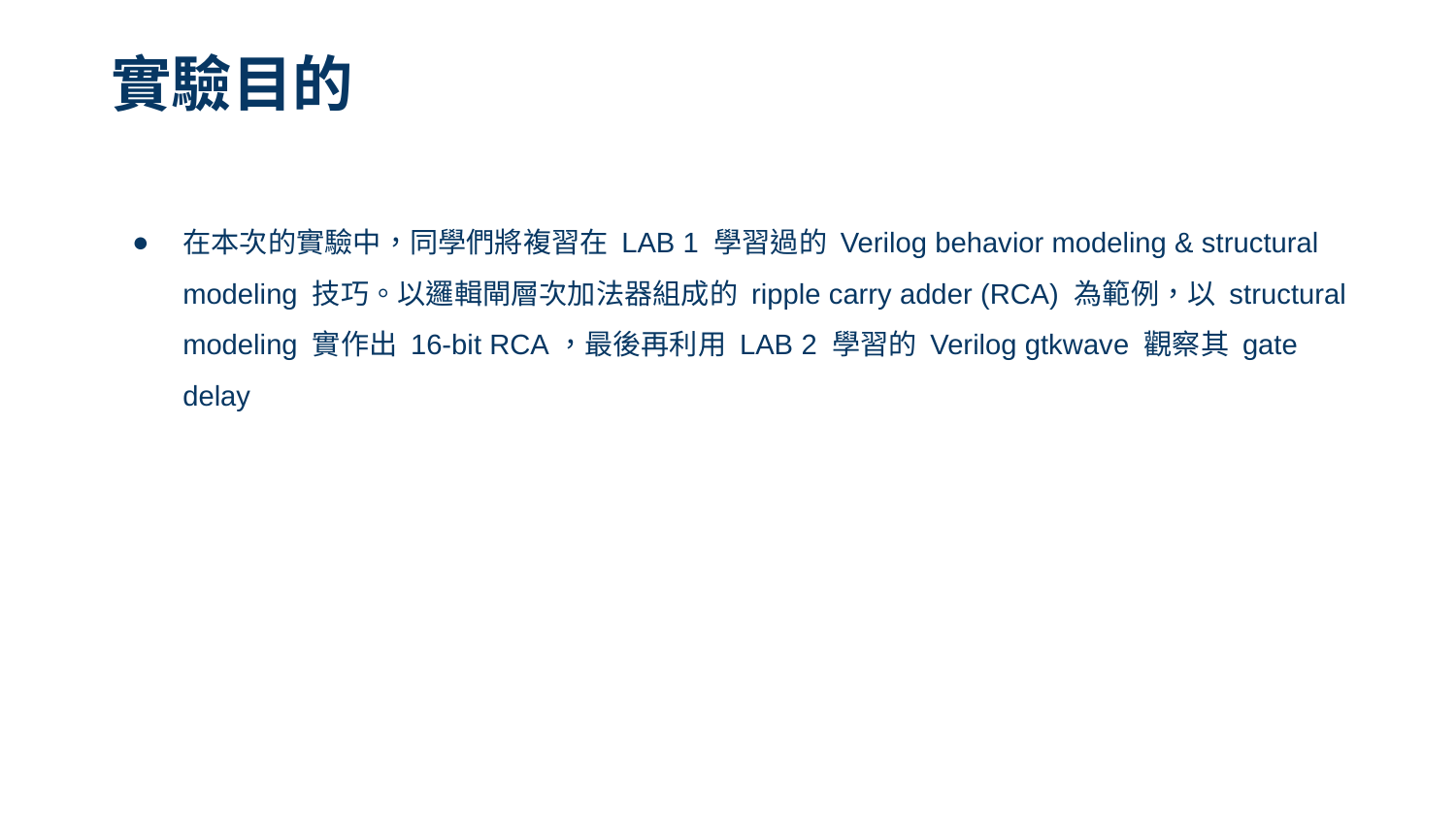

# 實驗目的
在本次的實驗中，同學們將複習在 LAB 1 學習過的 Verilog behavior modeling & structural modeling 技巧。以邏輯閘層次加法器組成的 ripple carry adder (RCA) 為範例，以 structural modeling 實作出 16-bit RCA，最後再利用 LAB 2 學習的 Verilog gtkwave 觀察其 gate delay